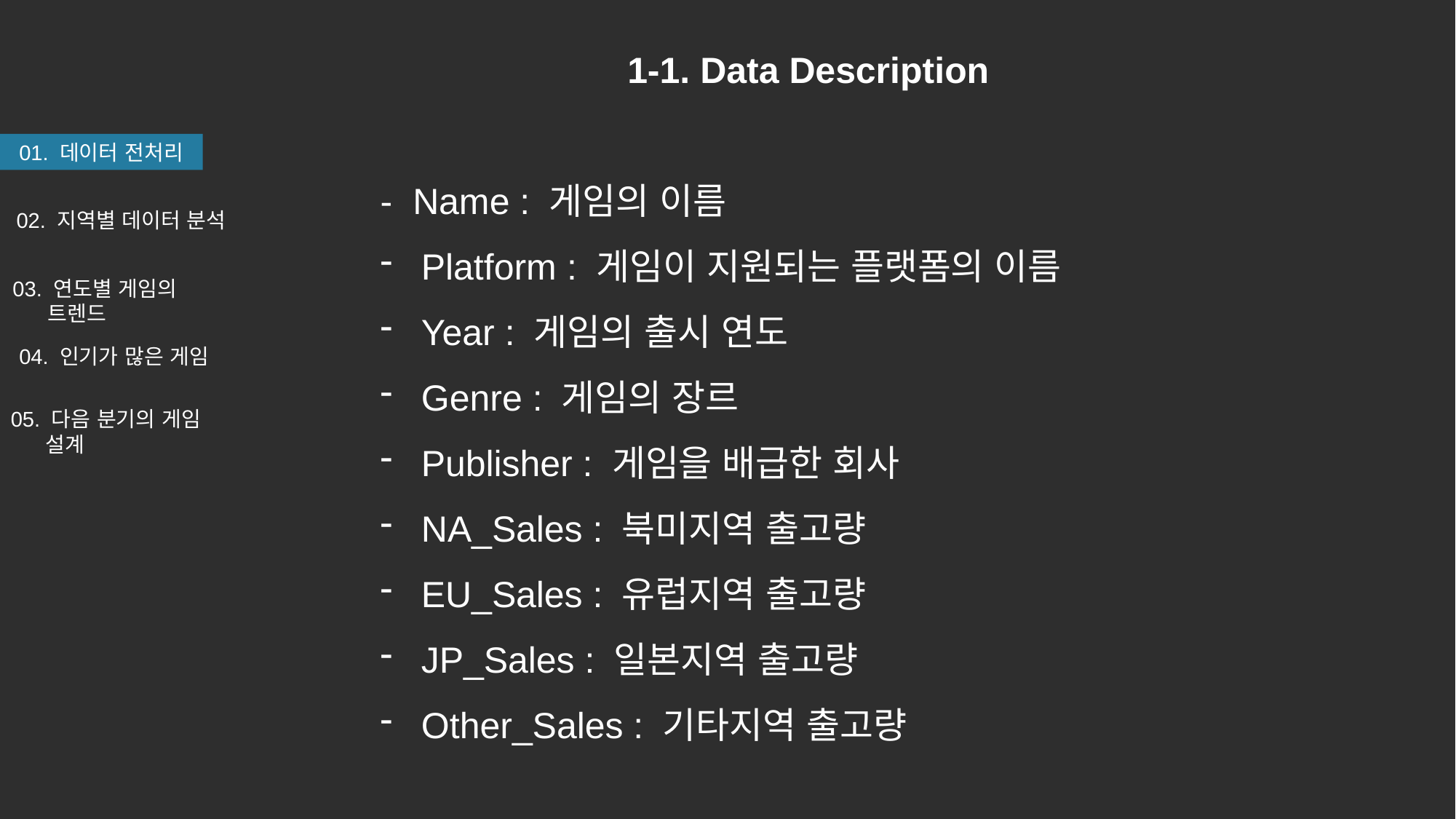

1-1. Data Description

-  Name : 게임의 이름
Platform : 게임이 지원되는 플랫폼의 이름
Year : 게임의 출시 연도
Genre : 게임의 장르
Publisher : 게임을 배급한 회사
NA_Sales : 북미지역 출고량
EU_Sales : 유럽지역 출고량
JP_Sales : 일본지역 출고량
Other_Sales : 기타지역 출고량
01. 데이터 전처리
02. 지역별 데이터 분석
03. 연도별 게임의
     트렌드
04. 인기가 많은 게임
05. 다음 분기의 게임
     설계